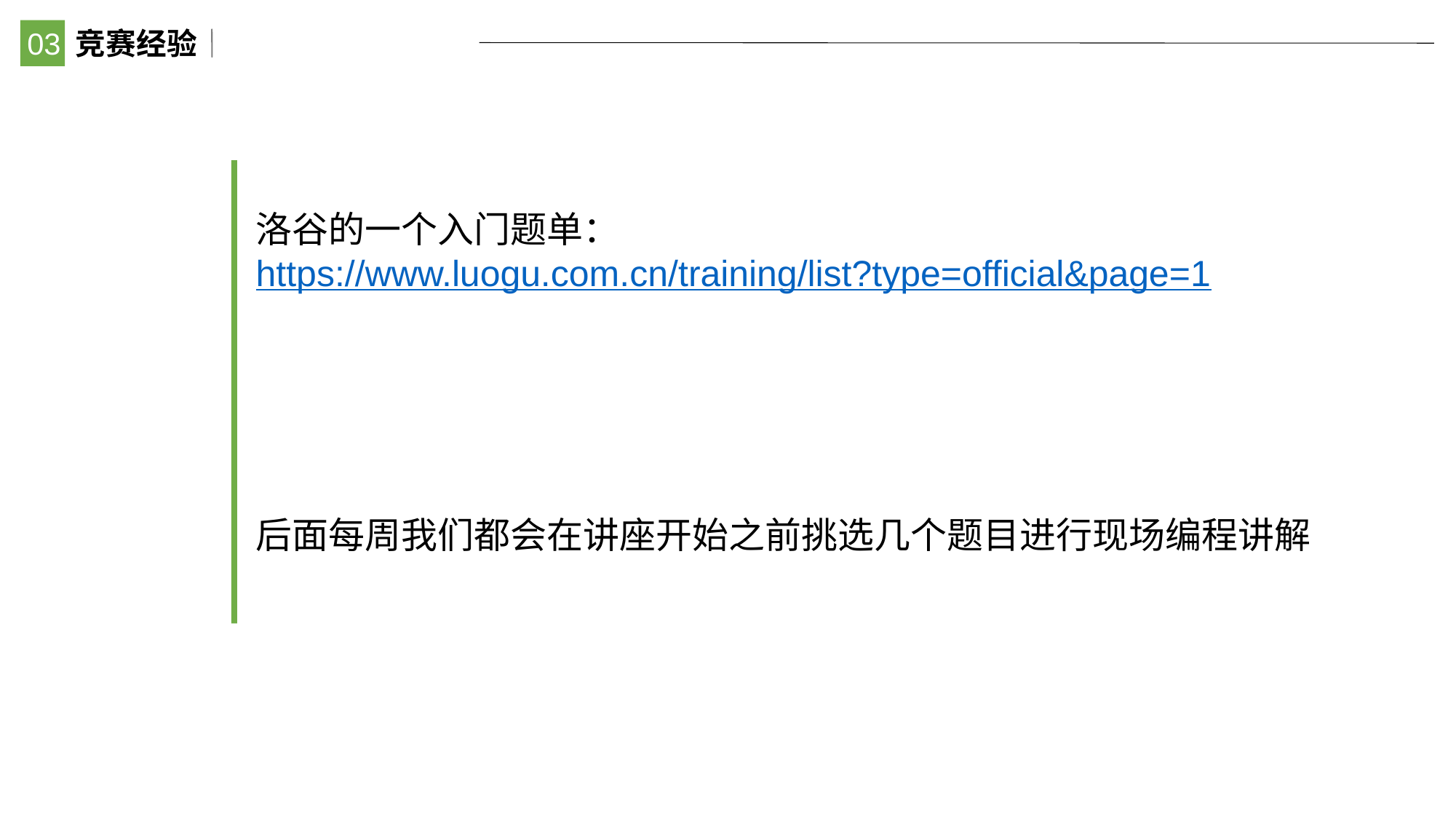

03
竞赛经验

洛谷的一个入门题单：
https://www.luogu.com.cn/training/list?type=official&page=1

后面每周我们都会在讲座开始之前挑选几个题目进行现场编程讲解